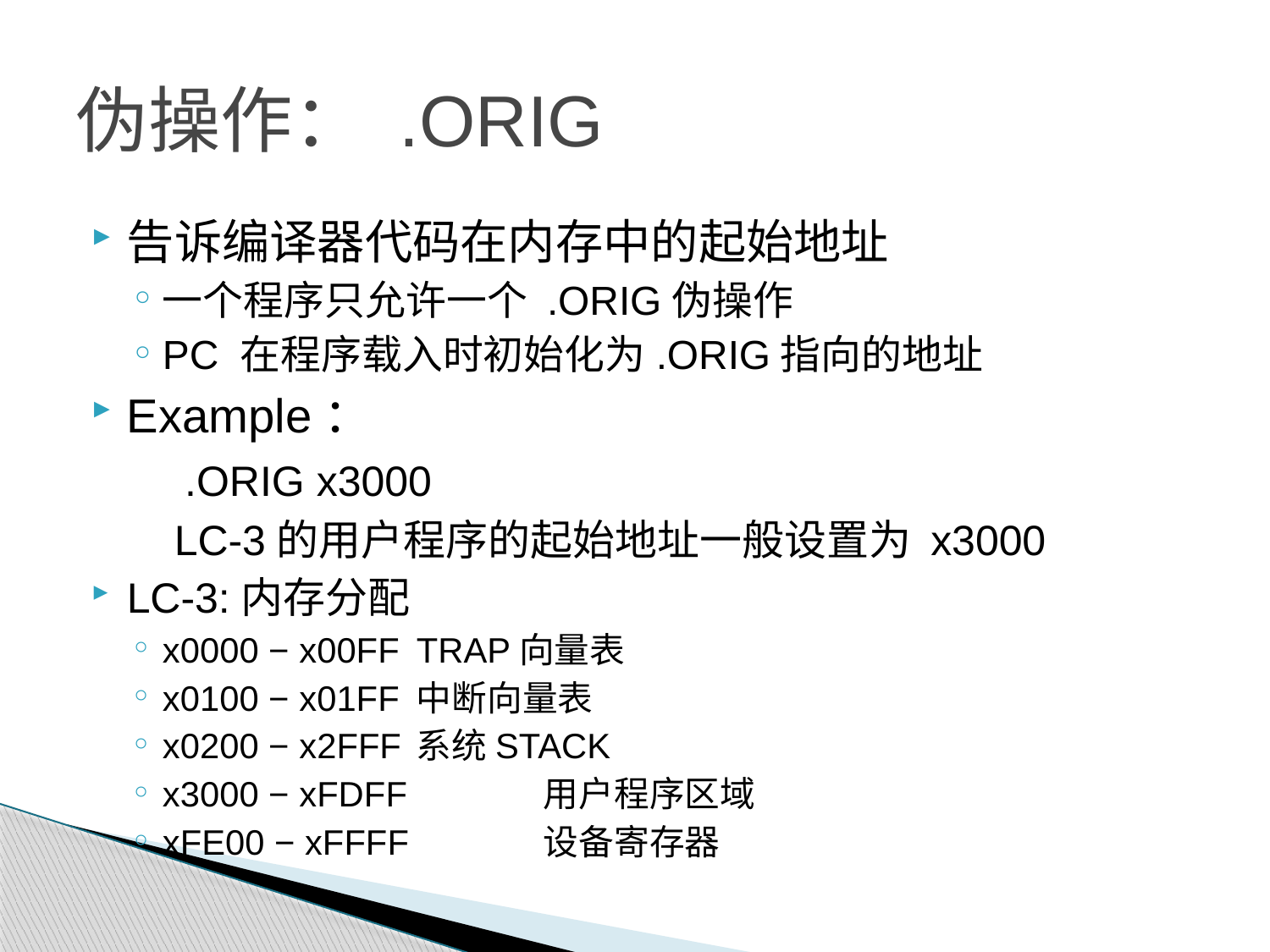

# 伪操作： .ORIG
告诉编译器代码在内存中的起始地址
一个程序只允许一个 .ORIG伪操作
PC 在程序载入时初始化为.ORIG指向的地址
Example：
       .ORIG x3000
       LC-3的用户程序的起始地址一般设置为 x3000
LC-3:内存分配
x0000 − x00FF 	TRAP向量表
x0100 − x01FF 	中断向量表
x0200 − x2FFF 	系统STACK
x3000 − xFDFF 	用户程序区域
xFE00 − xFFFF 	设备寄存器